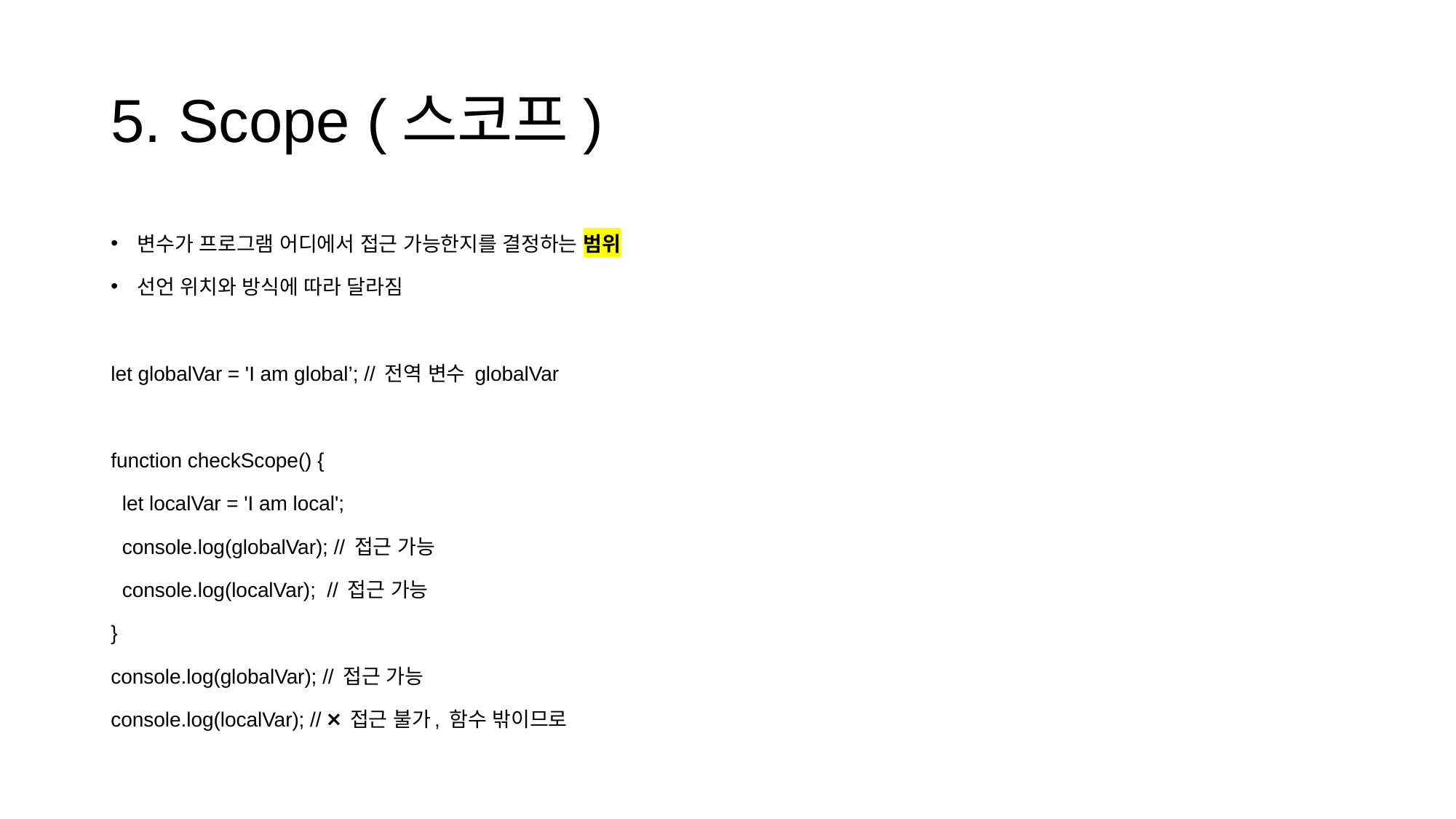

# 5. Scope (스코프)
변수가 프로그램 어디에서 접근 가능한지를 결정하는 범위
선언 위치와 방식에 따라 달라짐

let globalVar = 'I am global’; // 전역 변수 globalVar

function checkScope() {
  let localVar = 'I am local';
  console.log(globalVar); // 접근 가능
  console.log(localVar);  // 접근 가능
}
console.log(globalVar); // 접근 가능
console.log(localVar); // ❌ 접근 불가, 함수 밖이므로